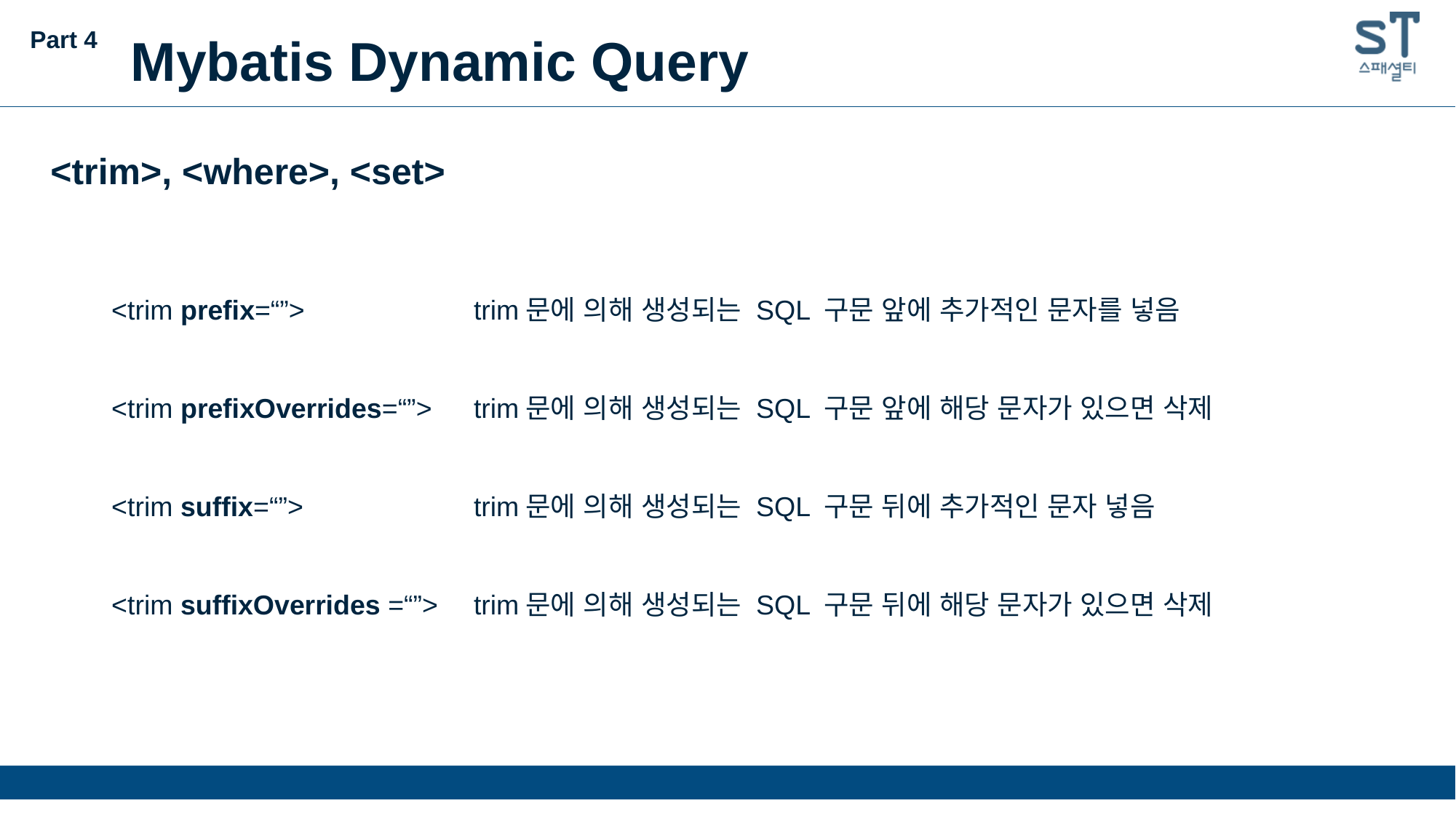

Part 4
Mybatis Dynamic Query
<trim>, <where>, <set>
<trim prefix=“”>

<trim prefixOverrides=“”>

<trim suffix=“”>

<trim suffixOverrides =“”>
trim문에 의해 생성되는 SQL 구문 앞에 추가적인 문자를 넣음

trim문에 의해 생성되는 SQL 구문 앞에 해당 문자가 있으면 삭제

trim문에 의해 생성되는 SQL 구문 뒤에 추가적인 문자 넣음

trim문에 의해 생성되는 SQL 구문 뒤에 해당 문자가 있으면 삭제